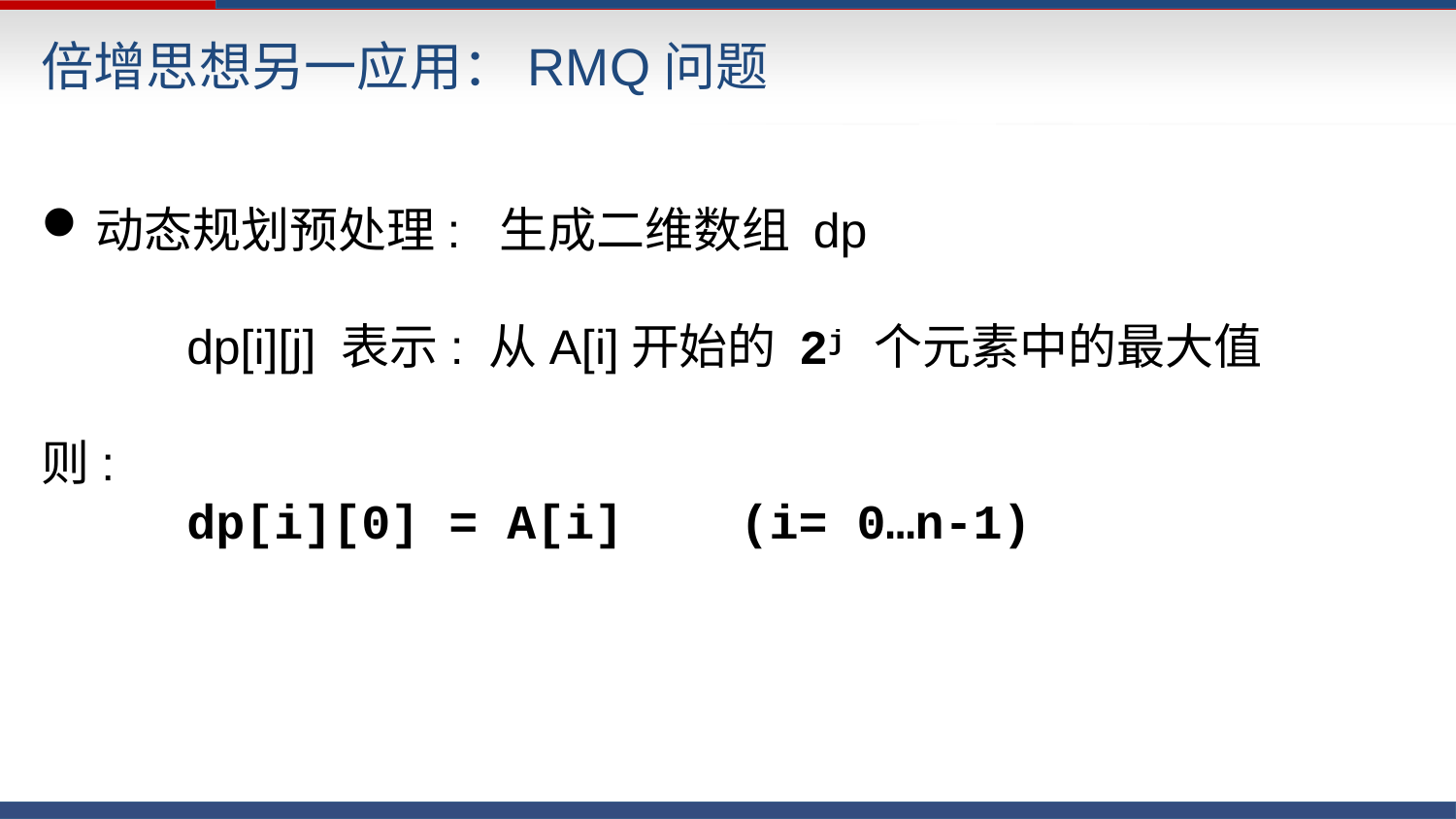

倍增思想另一应用：RMQ问题

动态规划预处理:  生成二维数组 dp

	dp[i][j] 表示: 从A[i]开始的 2j 个元素中的最大值

则:
	dp[i][0] = A[i]    (i= 0…n-1)